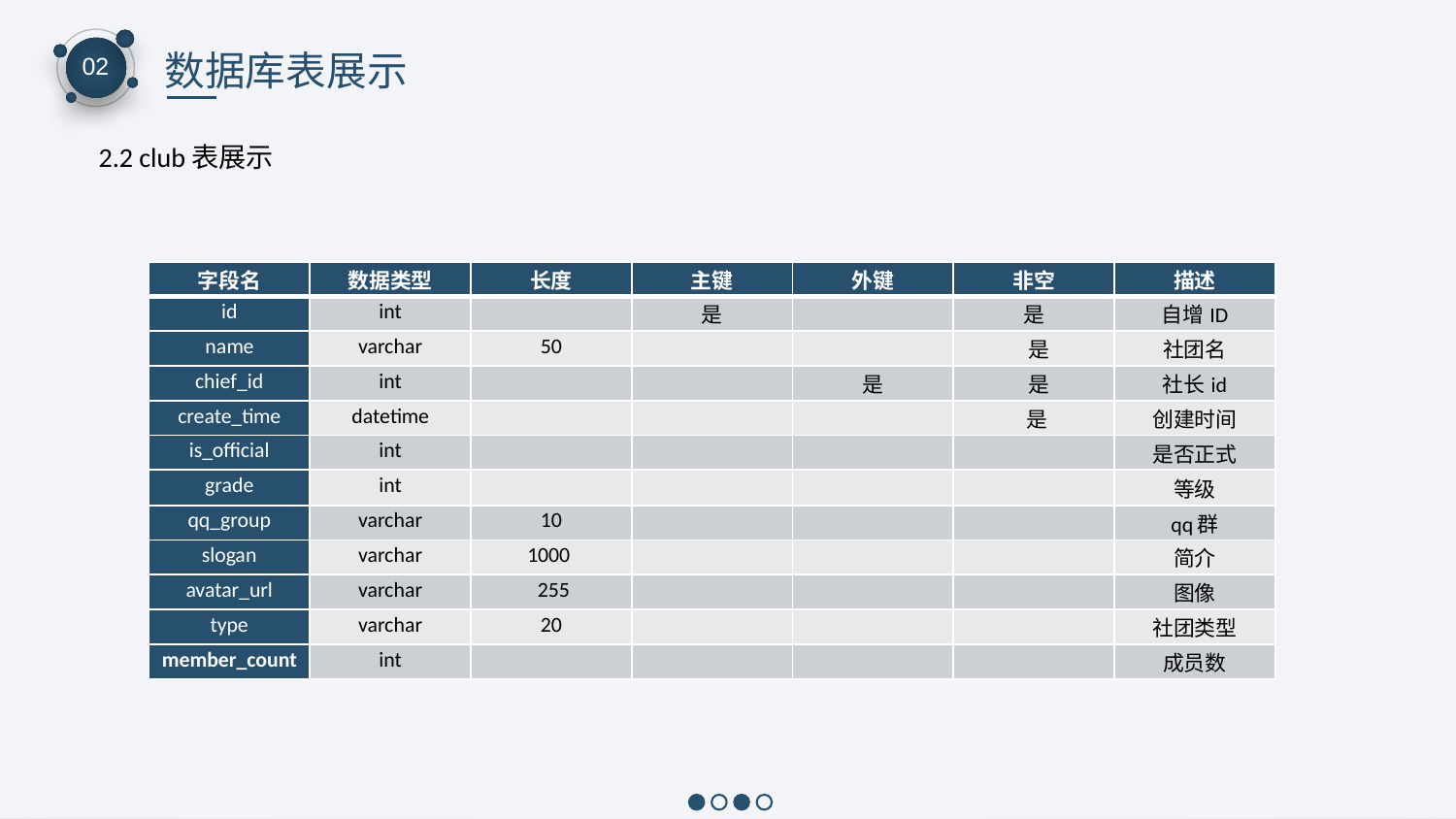

数据库表展示
02
2.2 club表展示
| 字段名 | 数据类型 | 长度 | 主键 | 外键 | 非空 | 描述 |
| --- | --- | --- | --- | --- | --- | --- |
| id | int |  | 是 |  | 是 | 自增ID |
| name | varchar | 50 |  |  | 是 | 社团名 |
| chief\_id | int |  |  | 是 | 是 | 社长id |
| create\_time | datetime |  |  |  | 是 | 创建时间 |
| is\_official | int |  |  |  |  | 是否正式 |
| grade | int |  |  |  |  | 等级 |
| qq\_group | varchar | 10 |  |  |  | qq群 |
| slogan | varchar | 1000 |  |  |  | 简介 |
| avatar\_url | varchar | 255 |  |  |  | 图像 |
| type | varchar | 20 |  |  |  | 社团类型 |
| member\_count | int |  |  |  |  | 成员数 |